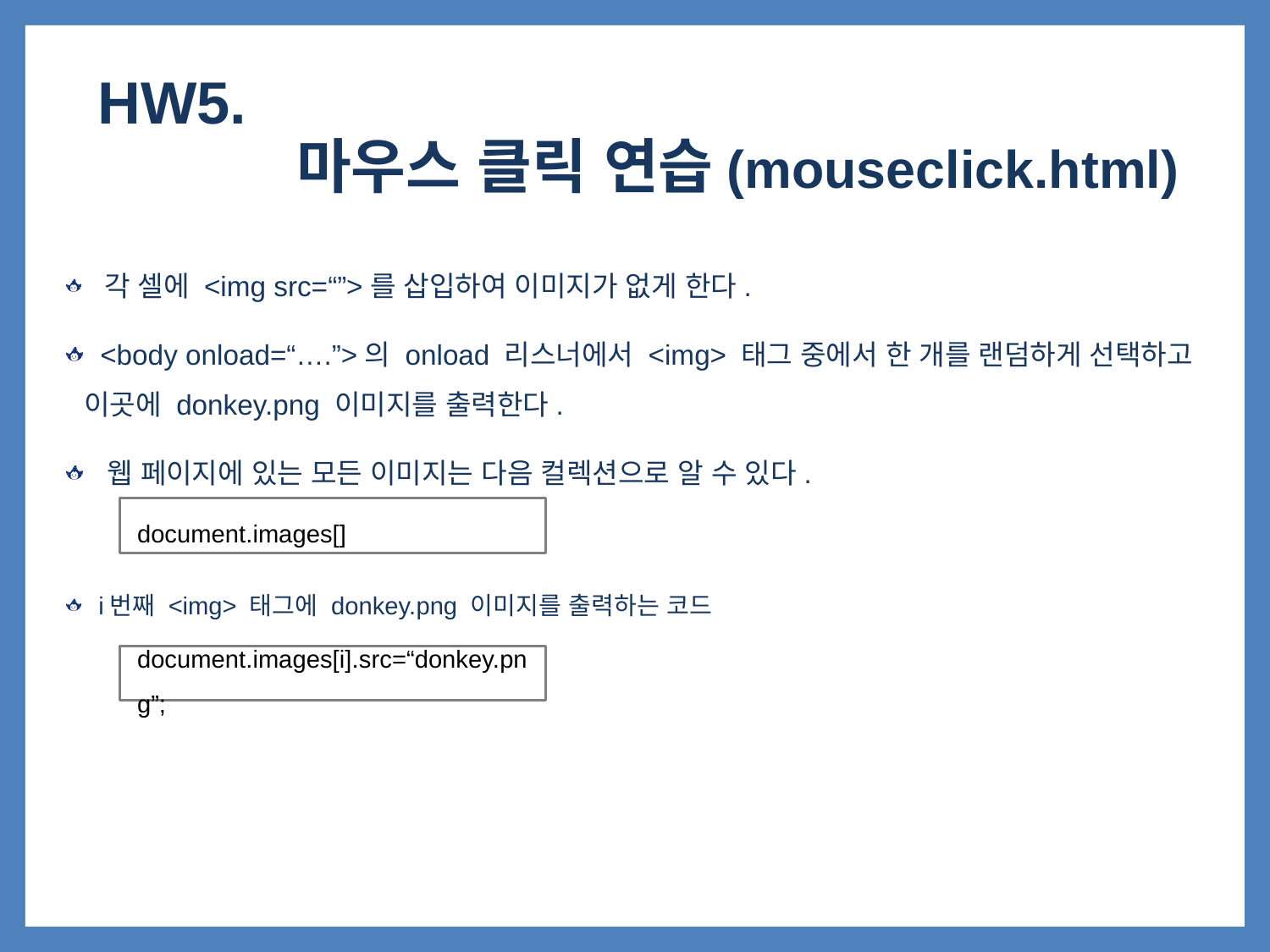

# HW5. 마우스 클릭 연습(mouseclick.html)
  각 셀에 <img src=“”>를 삽입하여 이미지가 없게 한다.
  <body onload=“….”>의 onload 리스너에서 <img> 태그 중에서 한 개를 랜덤하게 선택하고 이곳에 donkey.png 이미지를 출력한다.
  웹 페이지에 있는 모든 이미지는 다음 컬렉션으로 알 수 있다.

  i번째 <img> 태그에 donkey.png 이미지를 출력하는 코드

document.images[]
document.images[i].src=“donkey.png”;